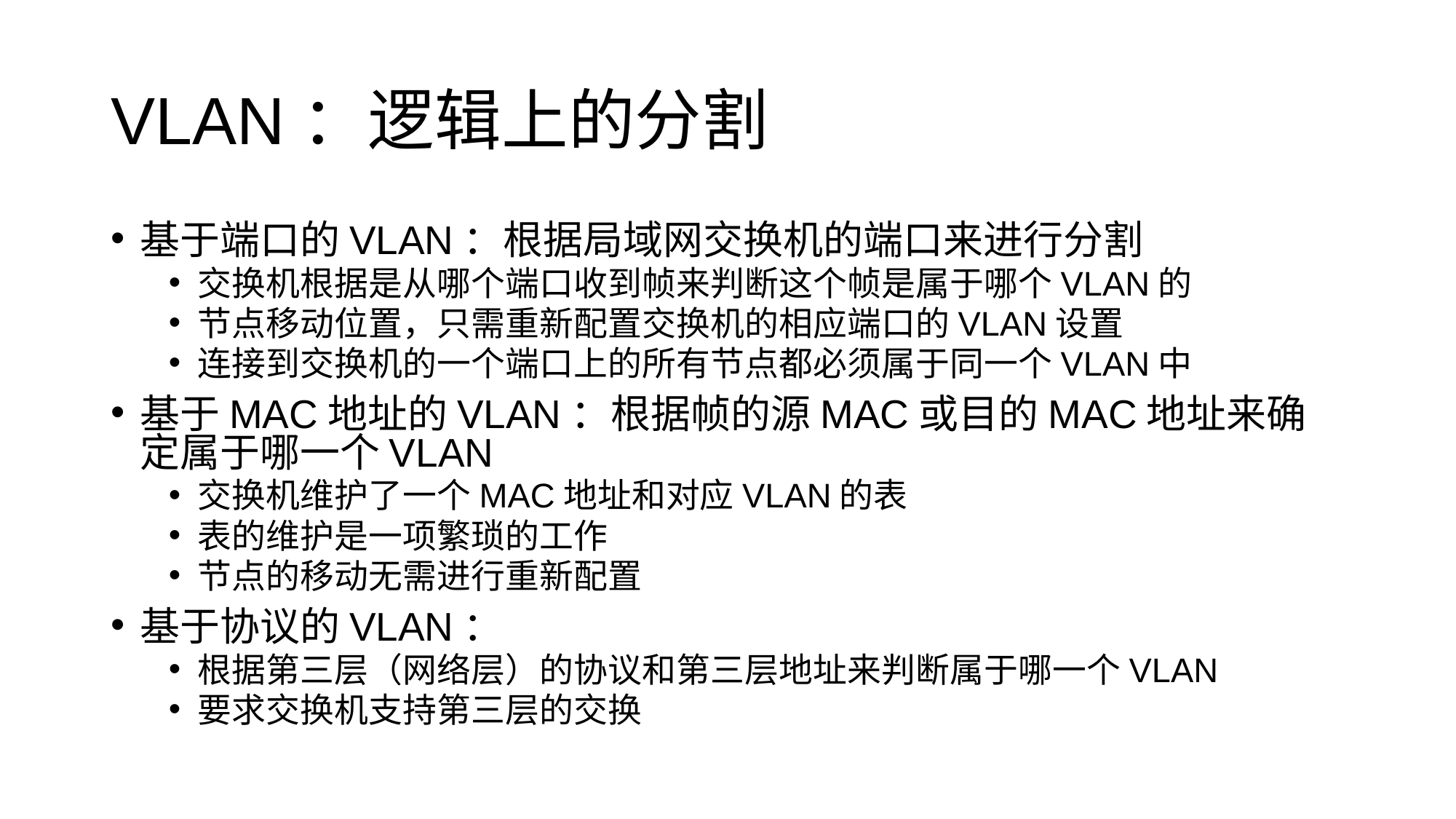

# VLAN：逻辑上的分割
基于端口的VLAN：根据局域网交换机的端口来进行分割
交换机根据是从哪个端口收到帧来判断这个帧是属于哪个VLAN的
节点移动位置，只需重新配置交换机的相应端口的VLAN设置
连接到交换机的一个端口上的所有节点都必须属于同一个VLAN中
基于MAC地址的VLAN：根据帧的源MAC或目的MAC地址来确定属于哪一个VLAN
交换机维护了一个MAC地址和对应VLAN的表
表的维护是一项繁琐的工作
节点的移动无需进行重新配置
基于协议的VLAN：
根据第三层（网络层）的协议和第三层地址来判断属于哪一个VLAN
要求交换机支持第三层的交换